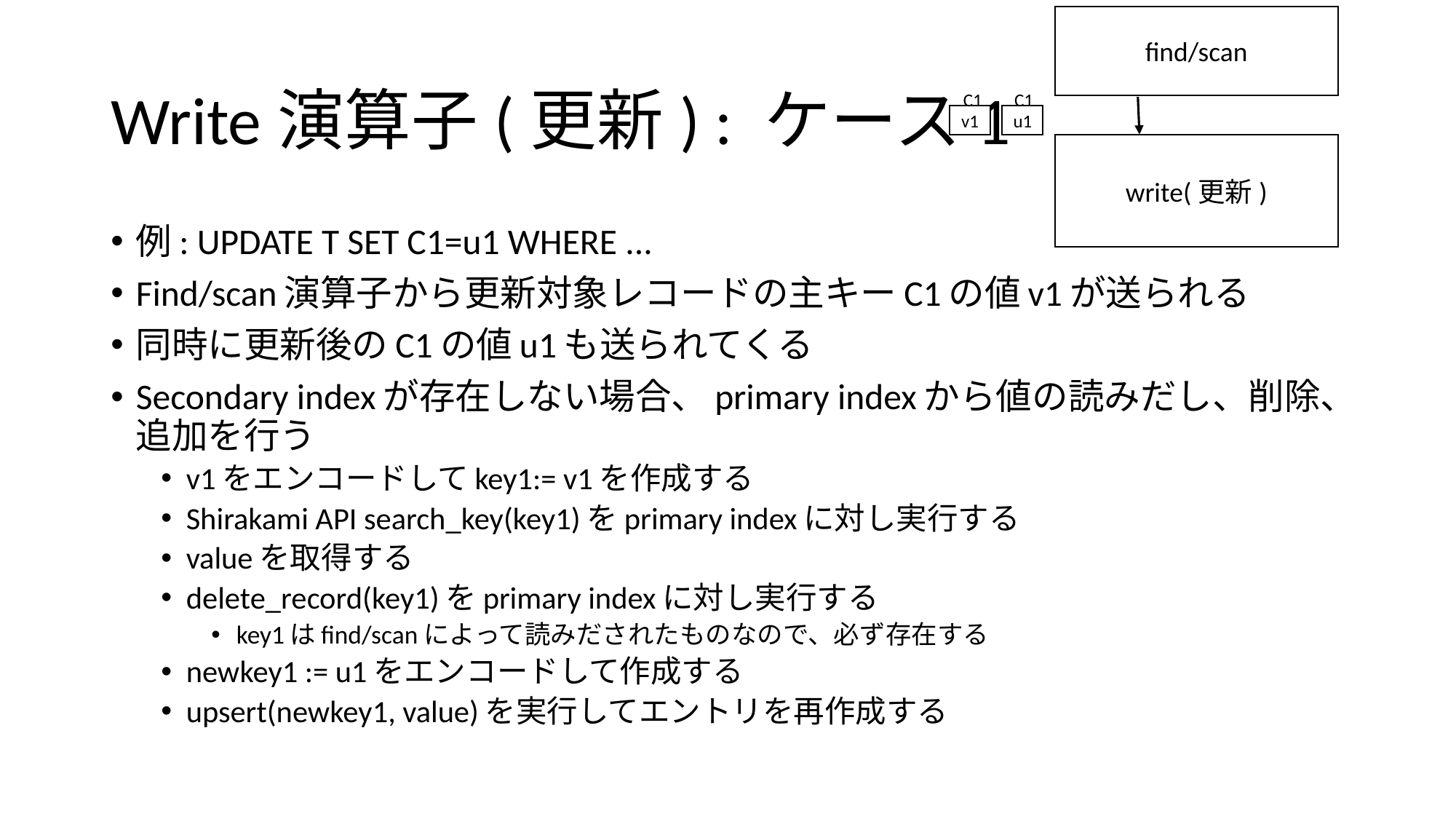

find/scan
# Write演算子(更新) : ケース1
C1
C1
v1
u1
write(更新)
例: UPDATE T SET C1=u1 WHERE ...
Find/scan演算子から更新対象レコードの主キーC1の値v1が送られる
同時に更新後のC1の値u1も送られてくる
Secondary indexが存在しない場合、primary indexから値の読みだし、削除、追加を行う
v1をエンコードしてkey1:= v1を作成する
Shirakami API search_key(key1)をprimary indexに対し実行する
valueを取得する
delete_record(key1)をprimary indexに対し実行する
key1はfind/scanによって読みだされたものなので、必ず存在する
newkey1 := u1をエンコードして作成する
upsert(newkey1, value)を実行してエントリを再作成する